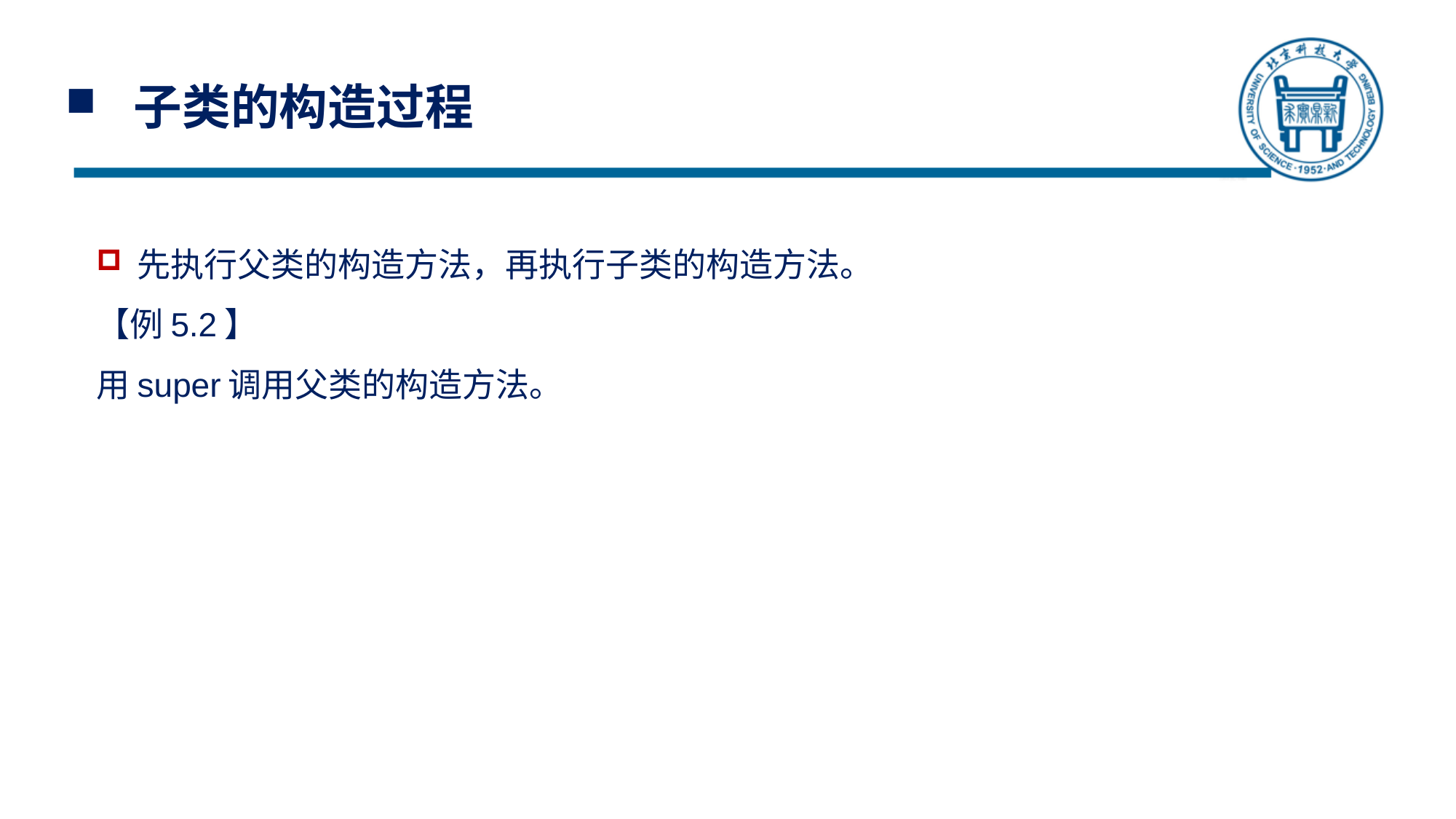

# 子类的构造过程
先执行父类的构造方法，再执行子类的构造方法。
【例5.2】
用super调用父类的构造方法。